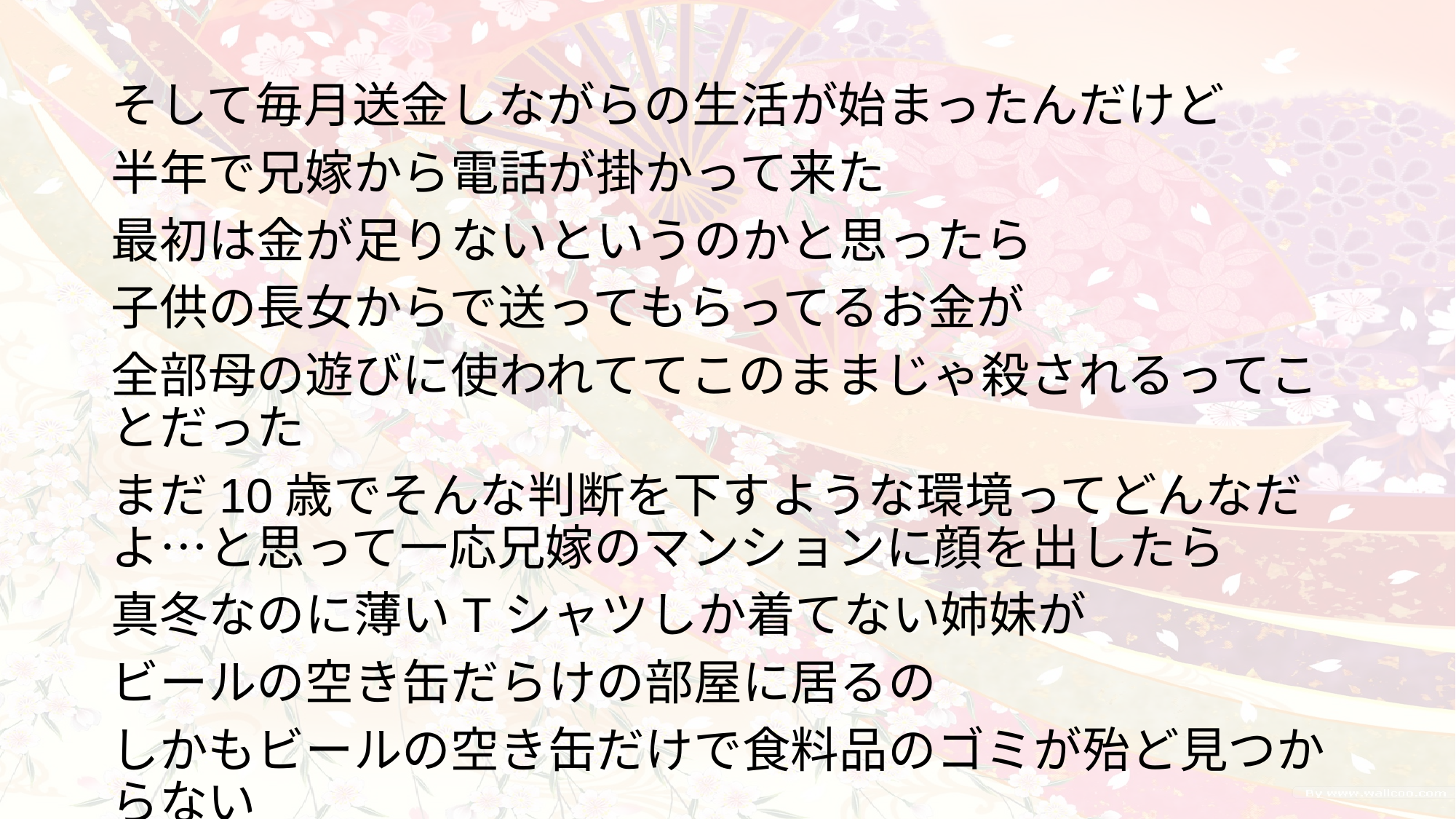

そして毎月送金しながらの生活が始まったんだけど
半年で兄嫁から電話が掛かって来た
最初は金が足りないというのかと思ったら
子供の長女からで送ってもらってるお金が
全部母の遊びに使われててこのままじゃ殺されるってことだった
まだ10歳でそんな判断を下すような環境ってどんなだよ…と思って一応兄嫁のマンションに顔を出したら
真冬なのに薄いTシャツしか着てない姉妹が
ビールの空き缶だらけの部屋に居るの
しかもビールの空き缶だけで食料品のゴミが殆ど見つからない